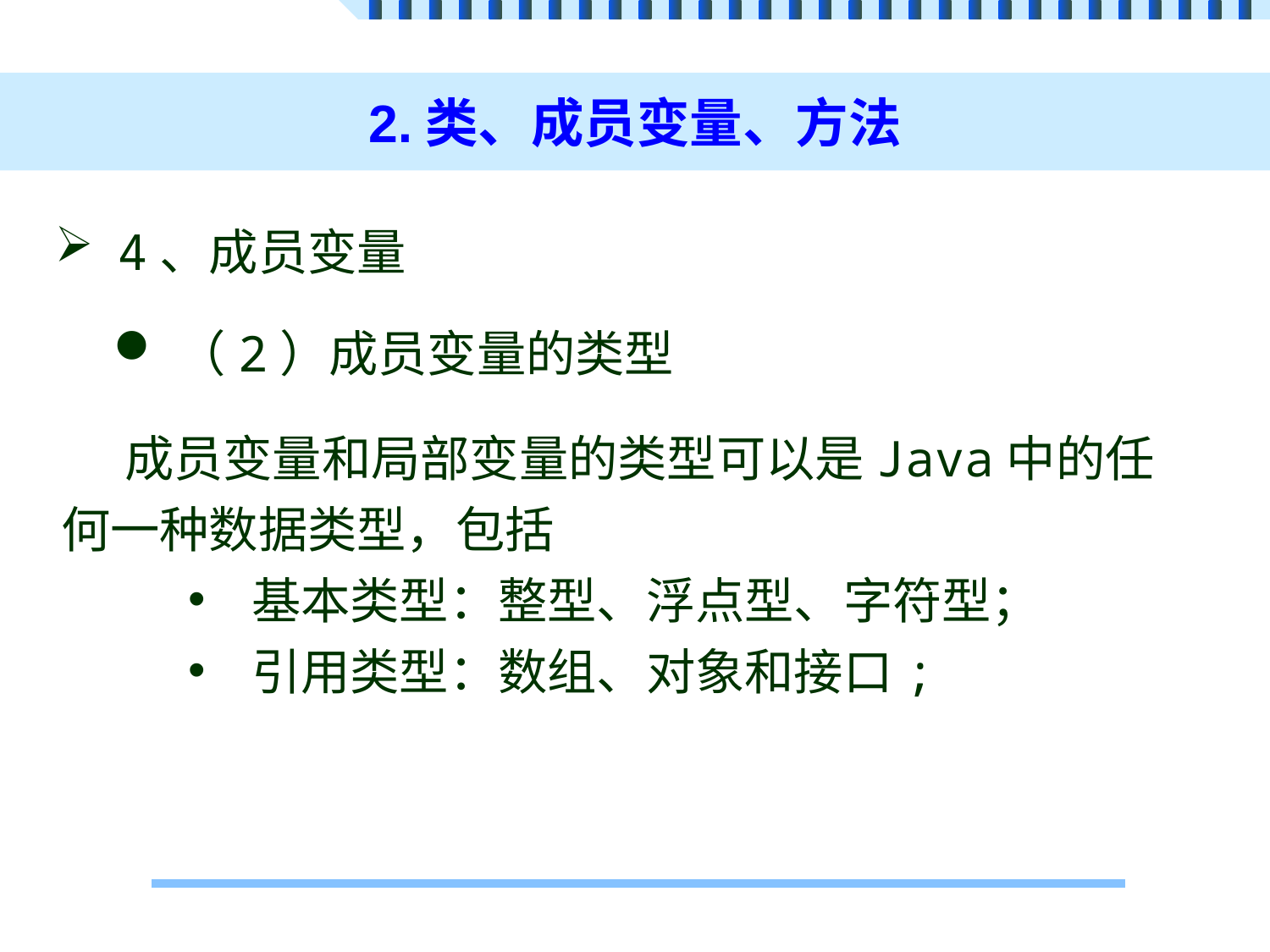

# 2.类、成员变量、方法
4、成员变量
（2）成员变量的类型
成员变量和局部变量的类型可以是Java中的任何一种数据类型，包括
基本类型：整型、浮点型、字符型；
引用类型：数组、对象和接口;